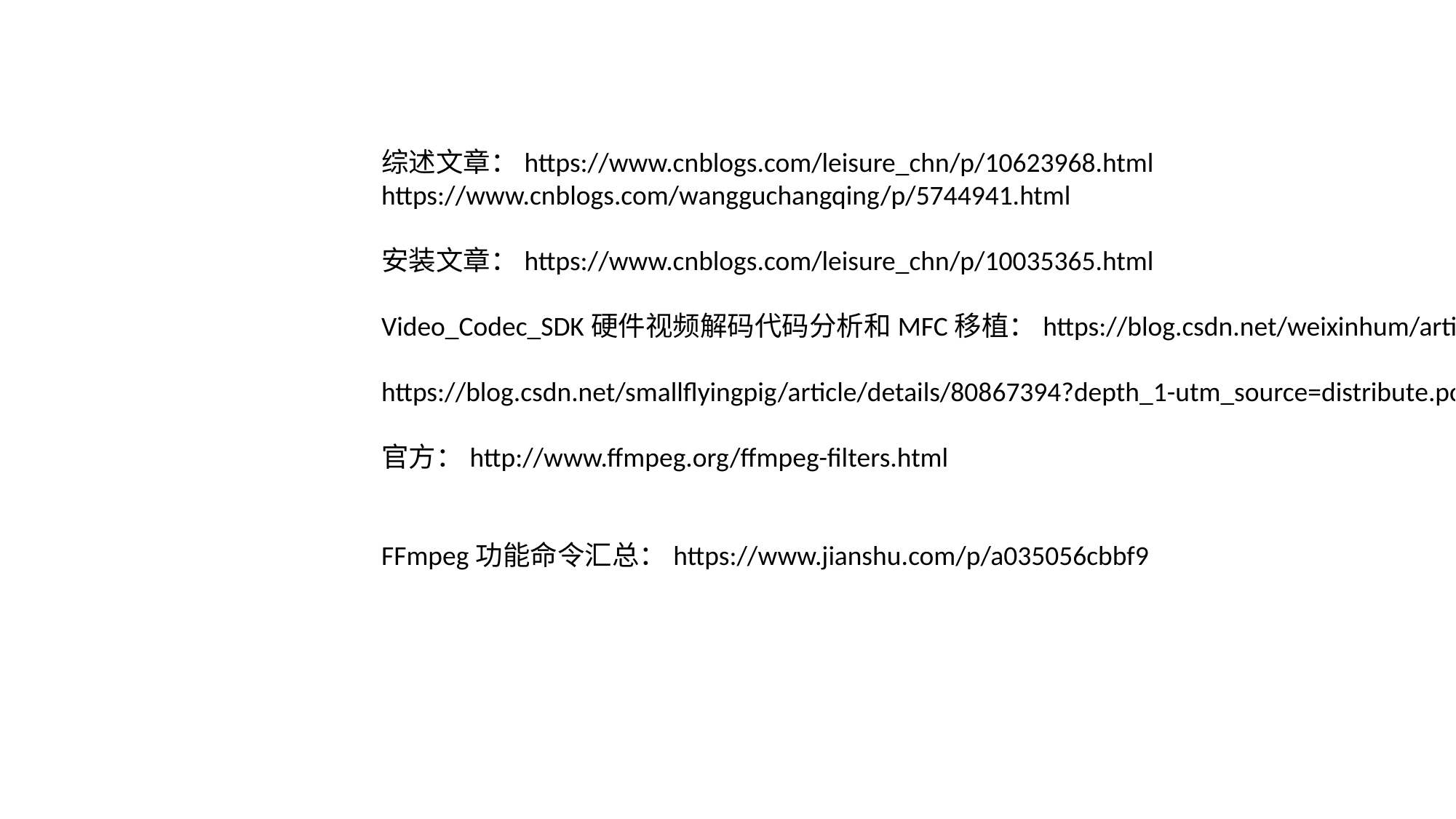

综述文章：https://www.cnblogs.com/leisure_chn/p/10623968.html
https://www.cnblogs.com/wangguchangqing/p/5744941.html

安装文章：https://www.cnblogs.com/leisure_chn/p/10035365.html

Video_Codec_SDK硬件视频解码代码分析和MFC移植：https://blog.csdn.net/weixinhum/article/details/95479565

https://blog.csdn.net/smallflyingpig/article/details/80867394?depth_1-utm_source=distribute.pc_relevant.none-task&utm_source=distribute.pc_relevant.none-task

官方：http://www.ffmpeg.org/ffmpeg-filters.html

FFmpeg功能命令汇总：https://www.jianshu.com/p/a035056cbbf9